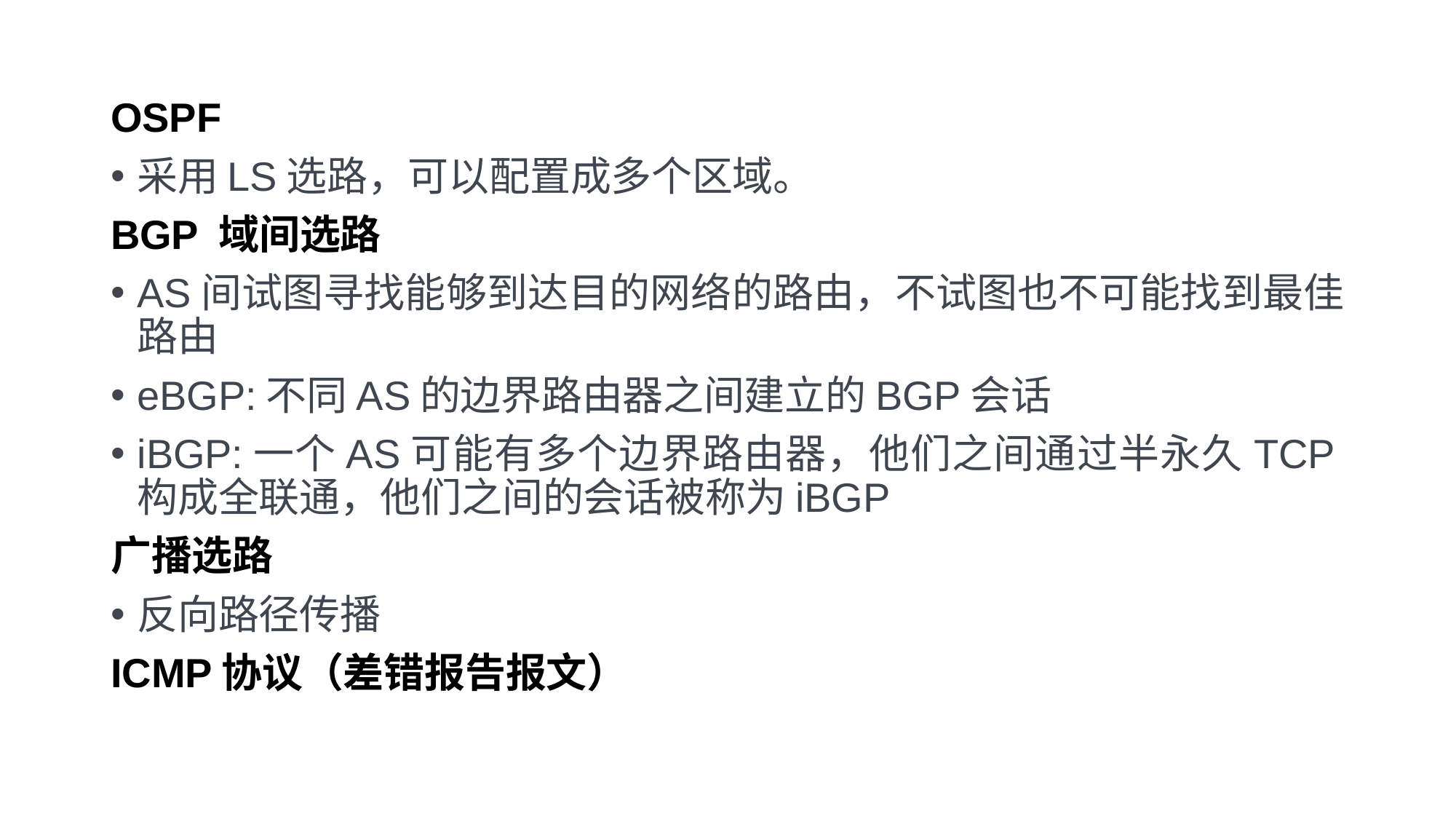

OSPF
采用LS选路，可以配置成多个区域。
BGP 域间选路
AS间试图寻找能够到达目的网络的路由，不试图也不可能找到最佳路由
eBGP:不同AS的边界路由器之间建立的BGP会话
iBGP:一个AS可能有多个边界路由器，他们之间通过半永久TCP构成全联通，他们之间的会话被称为iBGP
广播选路
反向路径传播
ICMP协议（差错报告报文）